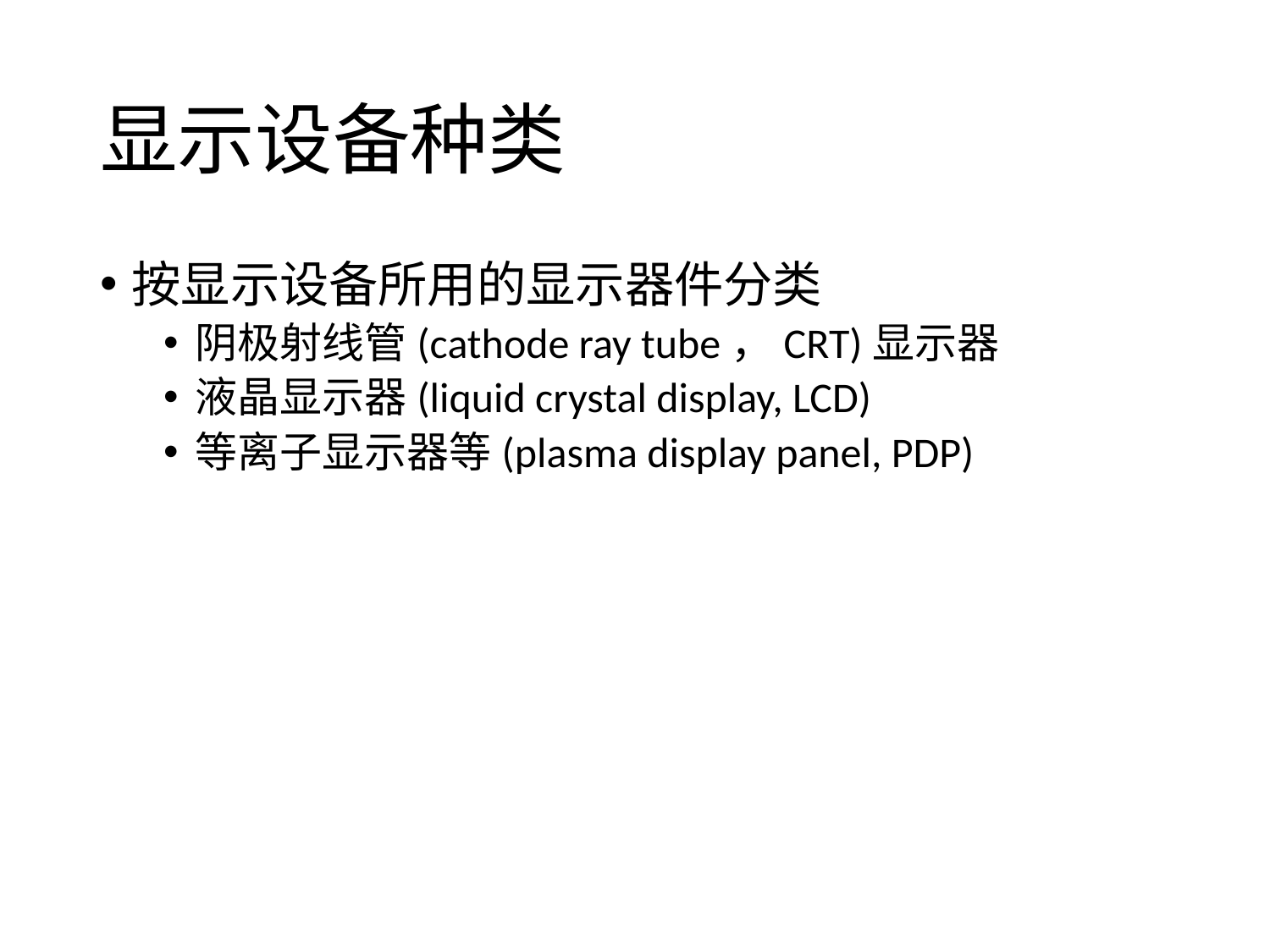

# 显示设备种类
按显示设备所用的显示器件分类
阴极射线管(cathode ray tube，CRT)显示器
液晶显示器(liquid crystal display, LCD)
等离子显示器等(plasma display panel, PDP)